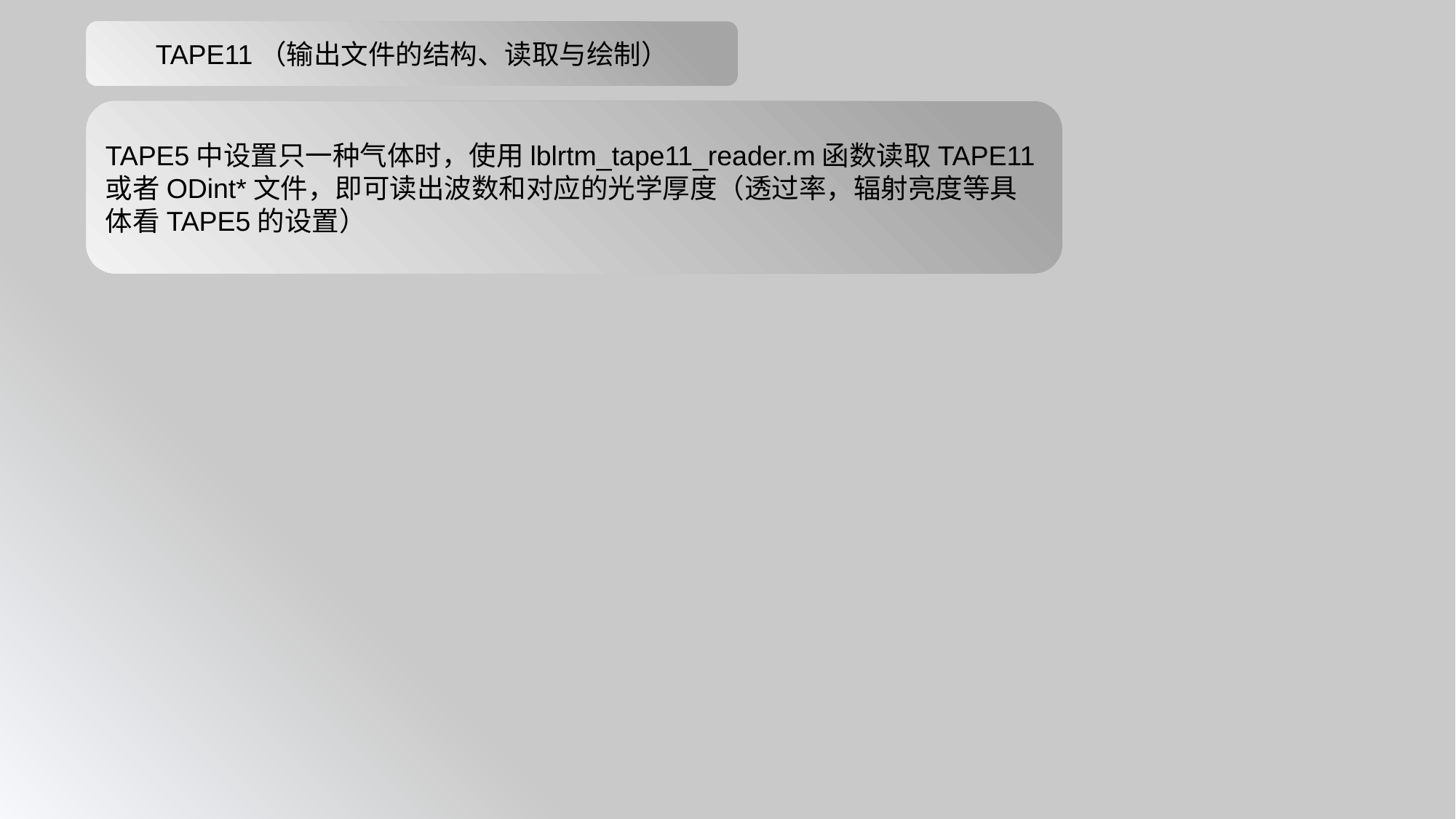

TAPE11（输出文件的结构、读取与绘制）
TAPE5中设置只一种气体时，使用lblrtm_tape11_reader.m函数读取TAPE11或者ODint*文件，即可读出波数和对应的光学厚度（透过率，辐射亮度等具体看TAPE5的设置）